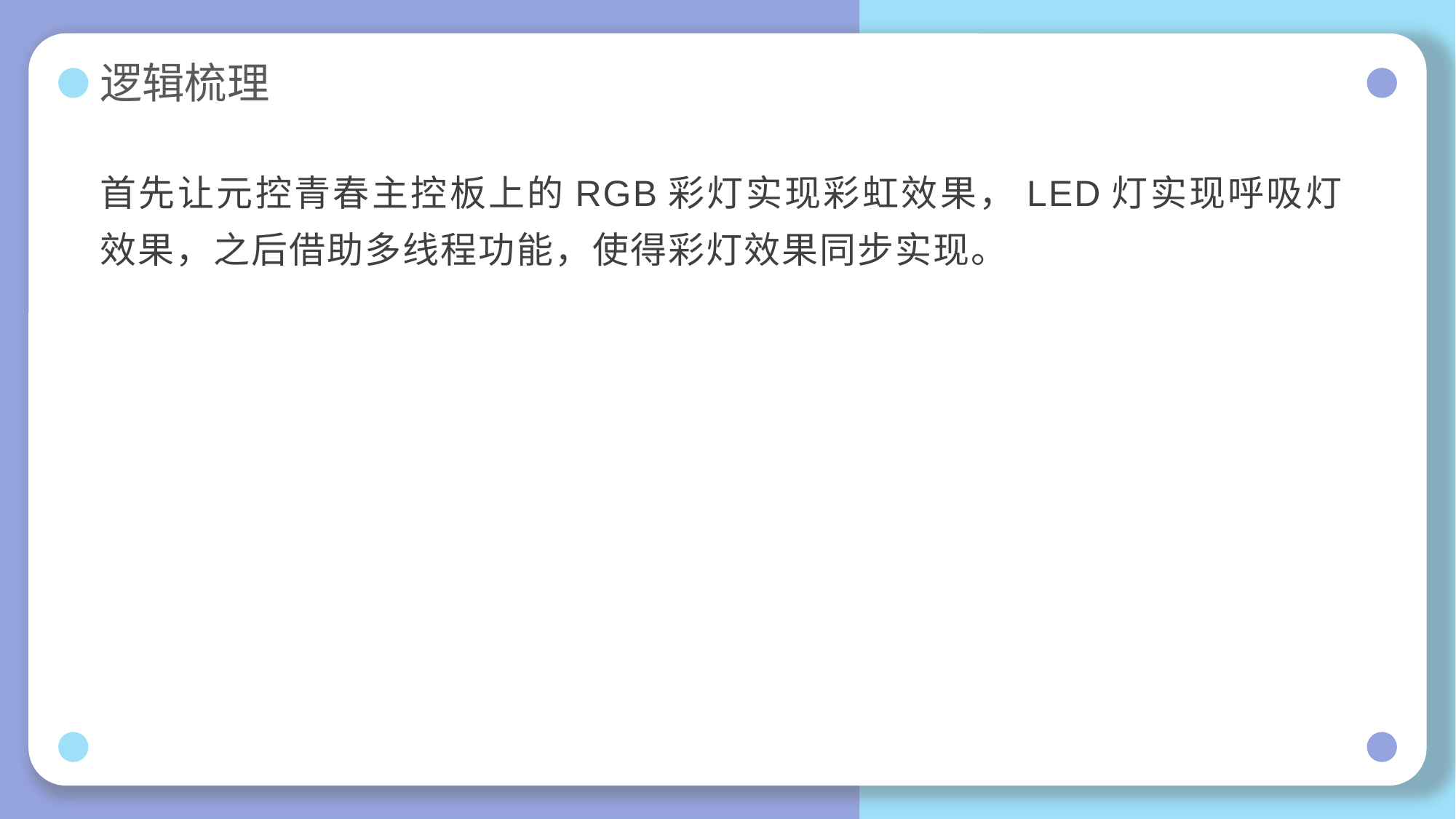

# 逻辑梳理
首先让元控青春主控板上的RGB彩灯实现彩虹效果，LED灯实现呼吸灯效果，之后借助多线程功能，使得彩灯效果同步实现。